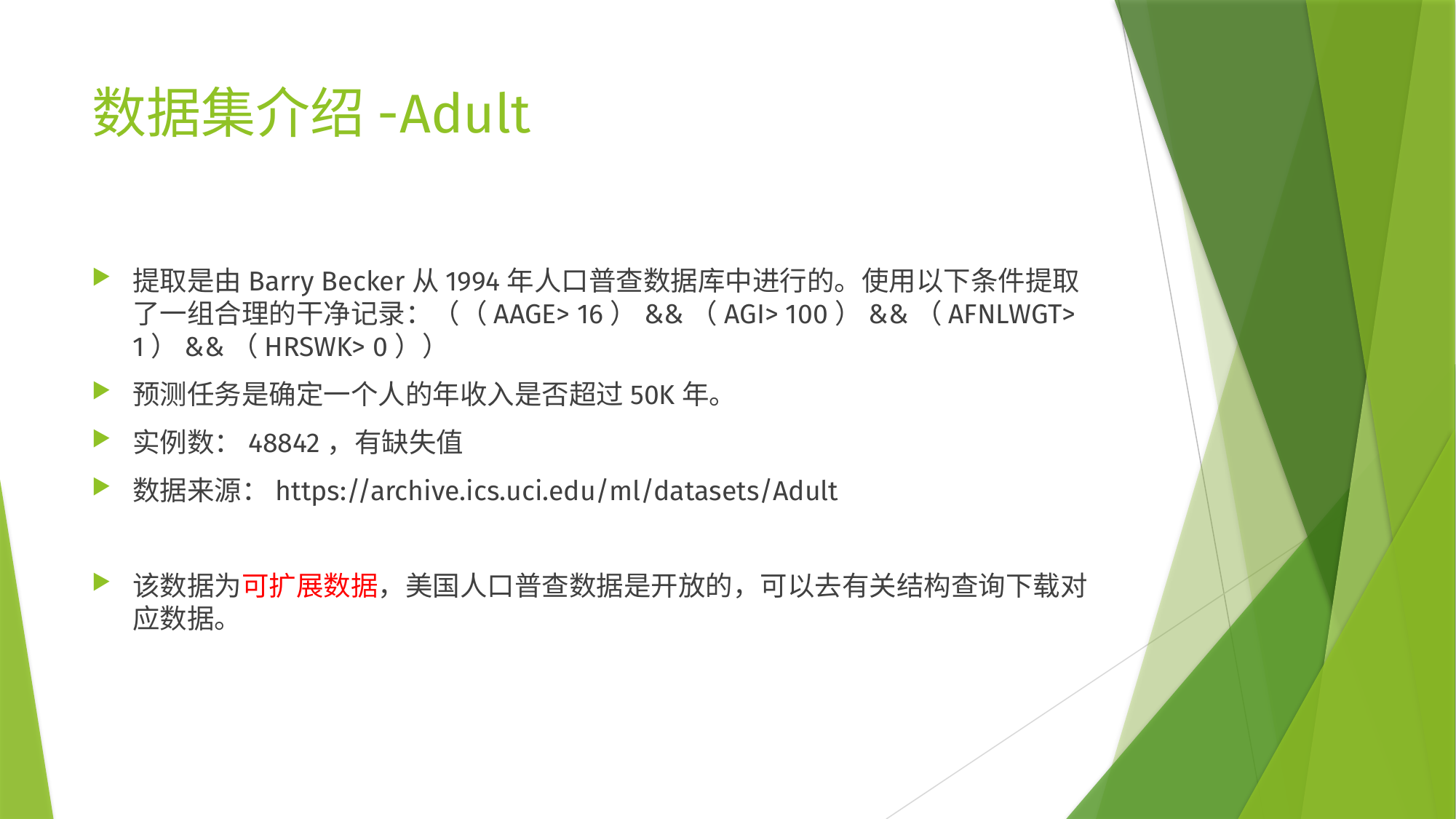

# 数据集介绍-Adult
提取是由Barry Becker从1994年人口普查数据库中进行的。使用以下条件提取了一组合理的干净记录：（（AAGE> 16）&&（AGI> 100）&&（AFNLWGT> 1）&&（HRSWK> 0））
预测任务是确定一个人的年收入是否超过50K年。
实例数：48842，有缺失值
数据来源：https://archive.ics.uci.edu/ml/datasets/Adult

该数据为可扩展数据，美国人口普查数据是开放的，可以去有关结构查询下载对应数据。